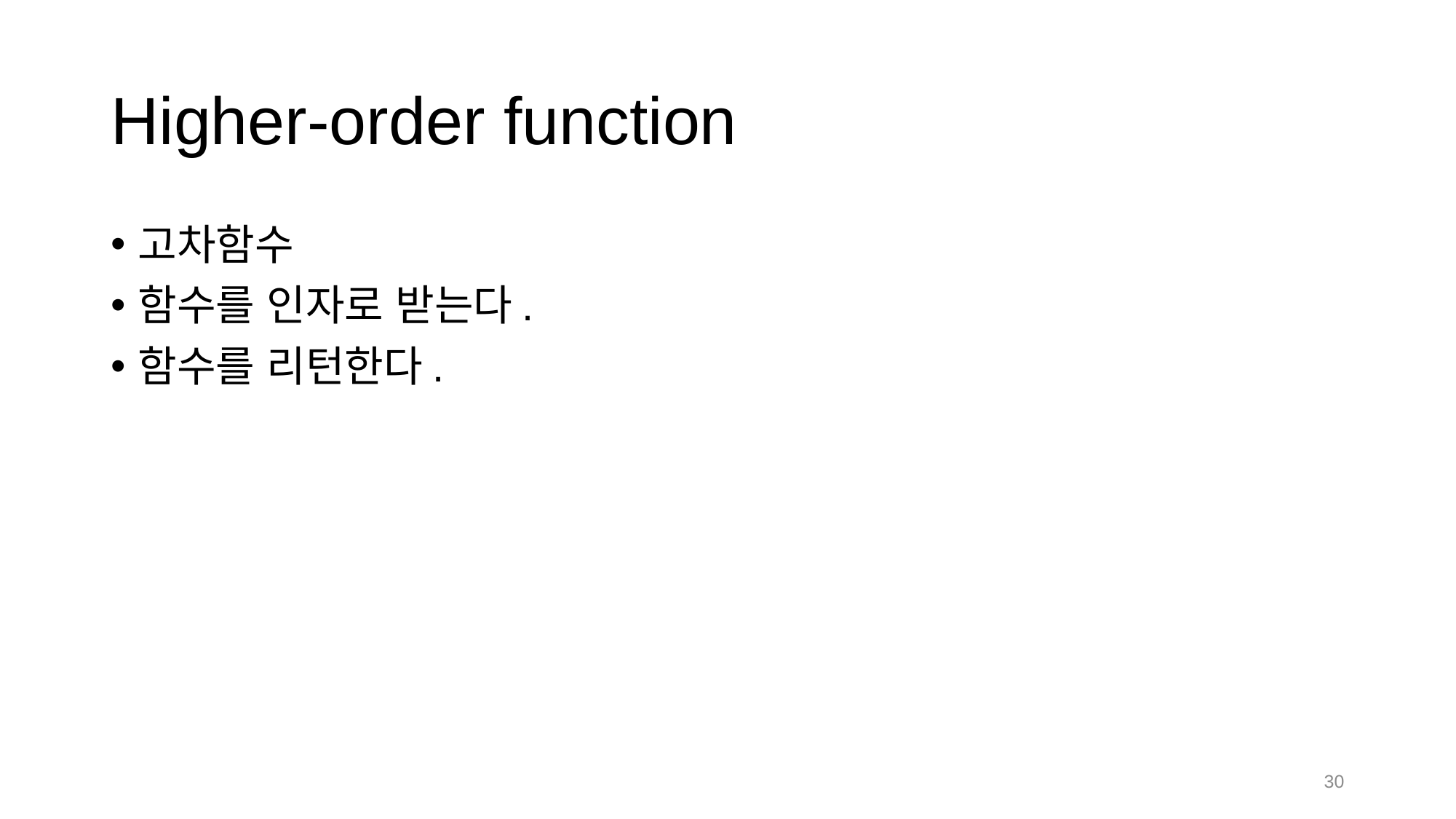

# Higher-order function
고차함수
함수를 인자로 받는다.
함수를 리턴한다.
30